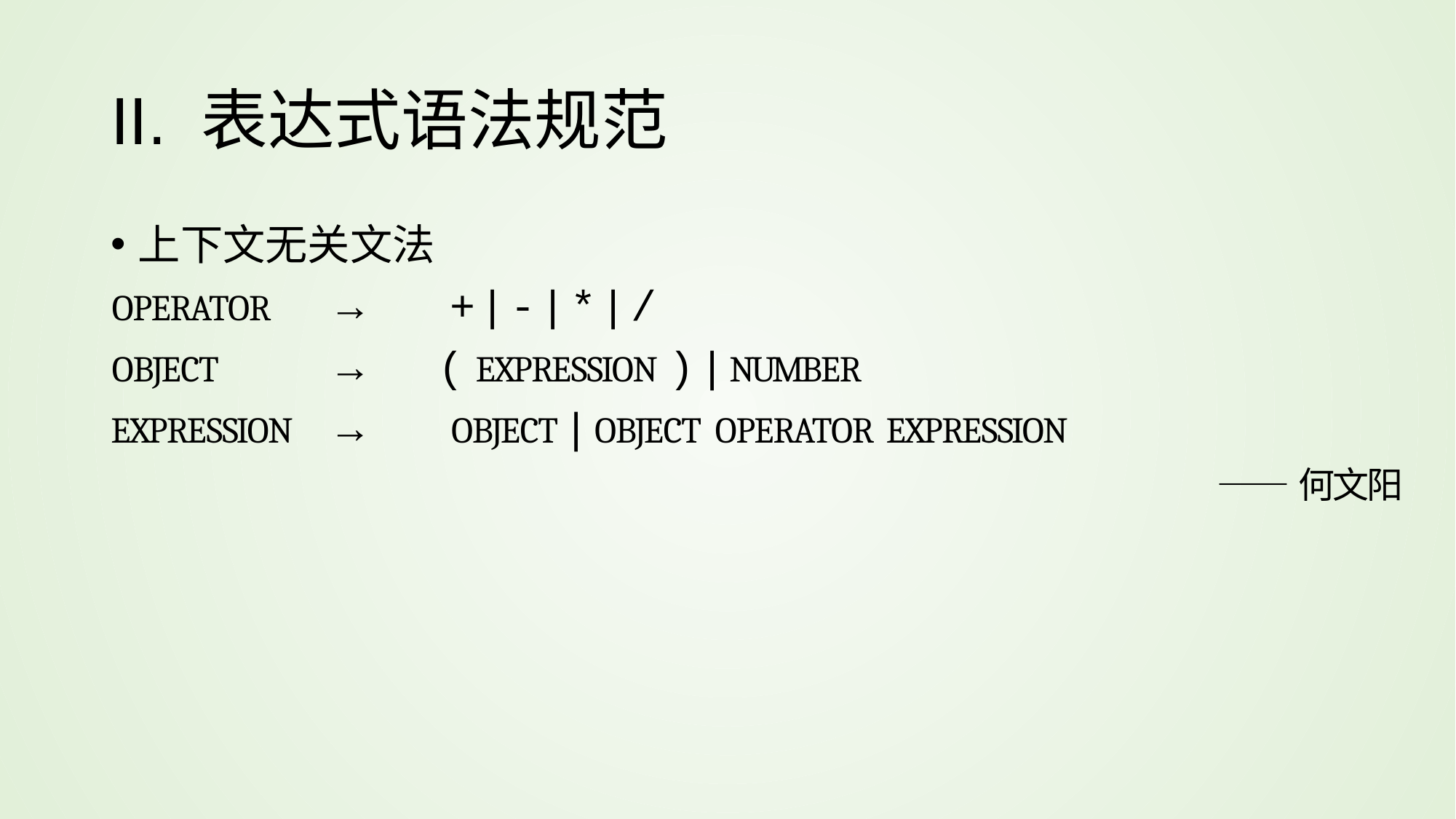

# II. 表达式语法规范
上下文无关文法
OPERATOR 	→	 + | - | * | /
OBJECT 	→	( EXPRESSION ) | NUMBER
EXPRESSION 	→	 OBJECT | OBJECT OPERATOR EXPRESSION
——何文阳